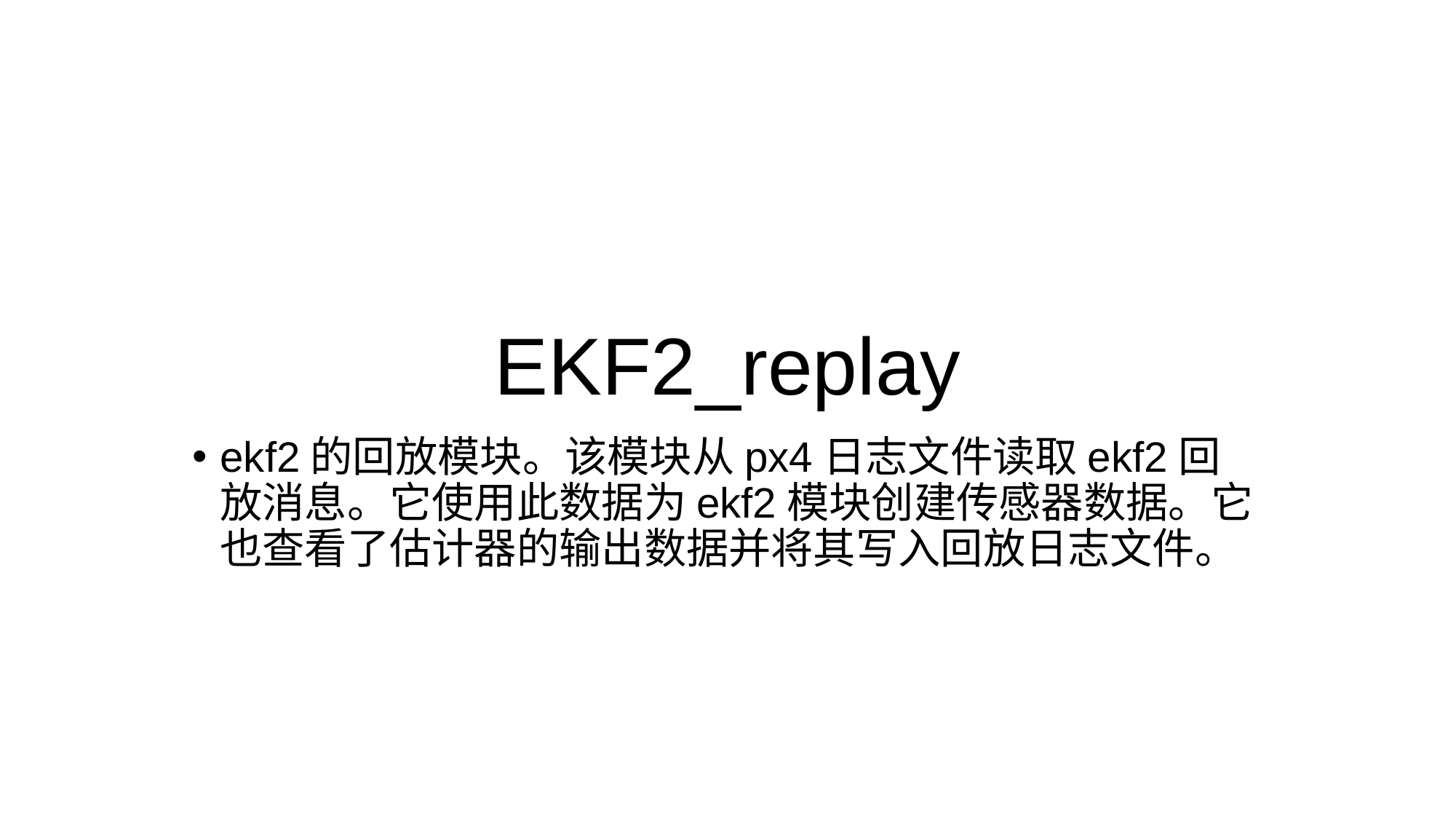

EKF2_replay
ekf2的回放模块。该模块从px4日志文件读取ekf2回放消息。它使用此数据为ekf2模块创建传感器数据。它也查看了估计器的输出数据并将其写入回放日志文件。